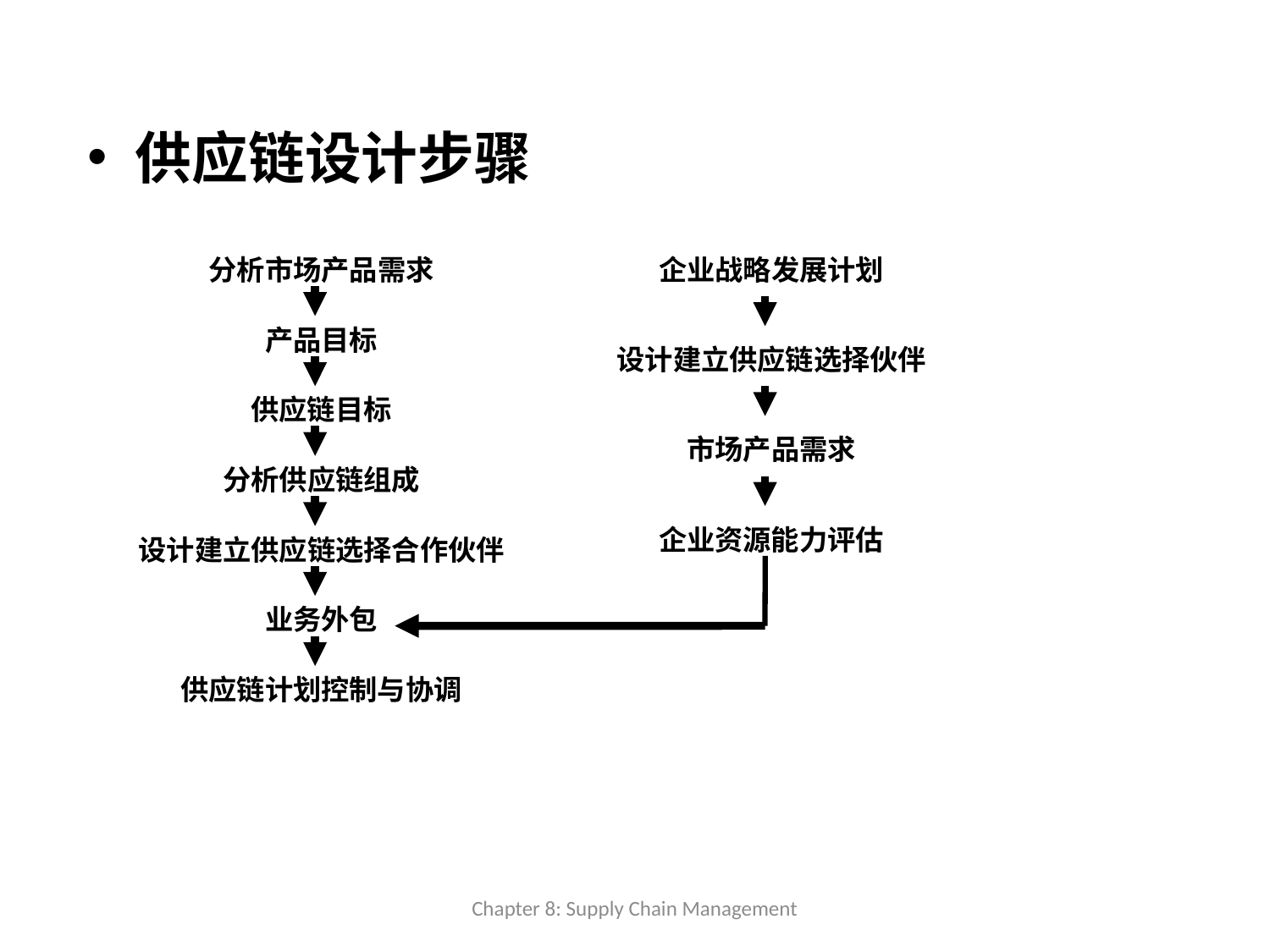

供应链设计步骤

分析市场产品需求
企业战略发展计划

产品目标
设计建立供应链选择伙伴

供应链目标

市场产品需求
分析供应链组成

企业资源能力评估
设计建立供应链选择合作伙伴

业务外包

供应链计划控制与协调
Chapter 8: Supply Chain Management